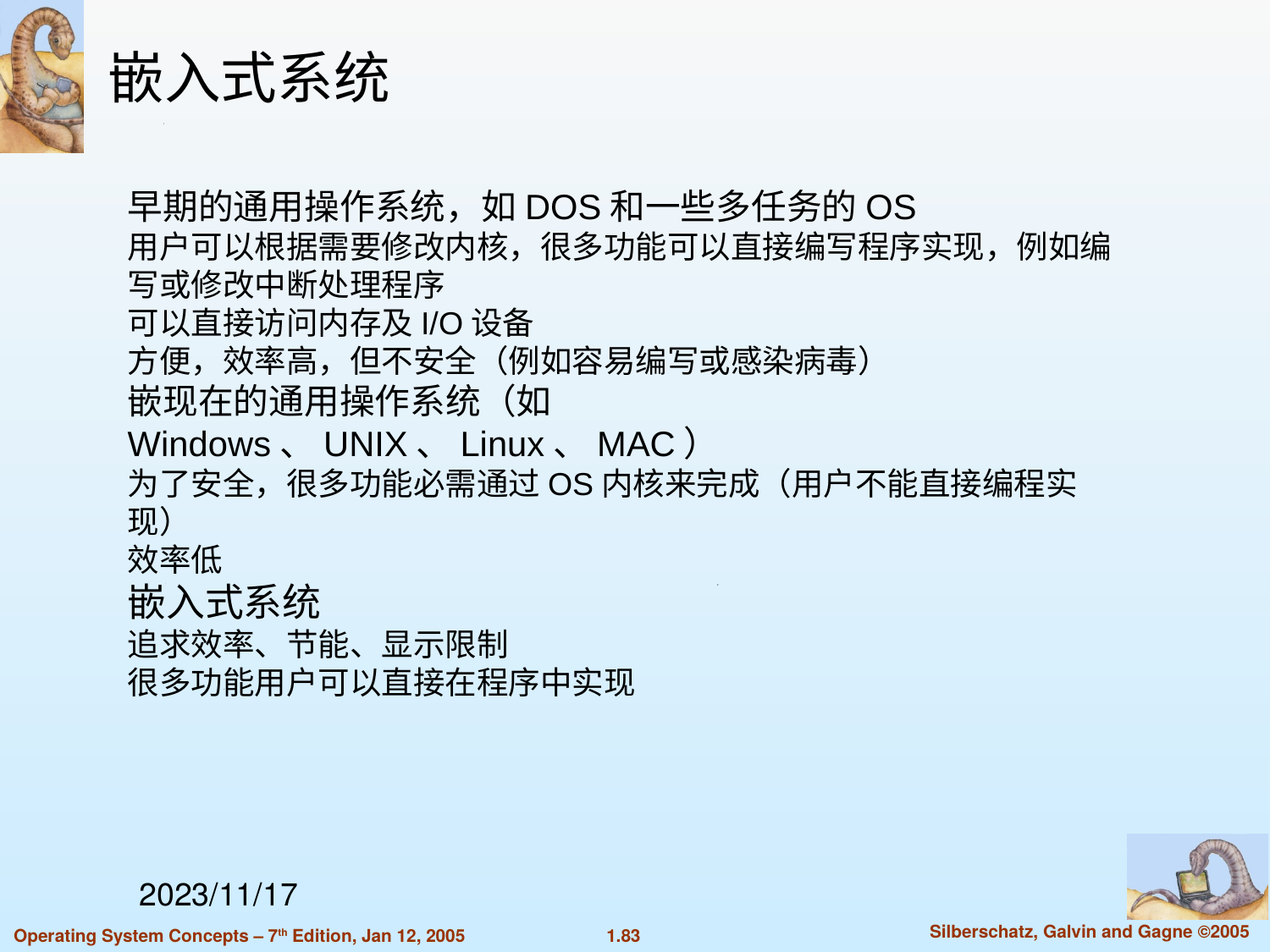

嵌入式系统
早期的通用操作系统，如DOS和一些多任务的OS
用户可以根据需要修改内核，很多功能可以直接编写程序实现，例如编写或修改中断处理程序
可以直接访问内存及I/O设备
方便，效率高，但不安全（例如容易编写或感染病毒）
嵌现在的通用操作系统（如Windows、UNIX、Linux、MAC）
为了安全，很多功能必需通过OS内核来完成（用户不能直接编程实现）
效率低
嵌入式系统
追求效率、节能、显示限制
很多功能用户可以直接在程序中实现
2023/11/17